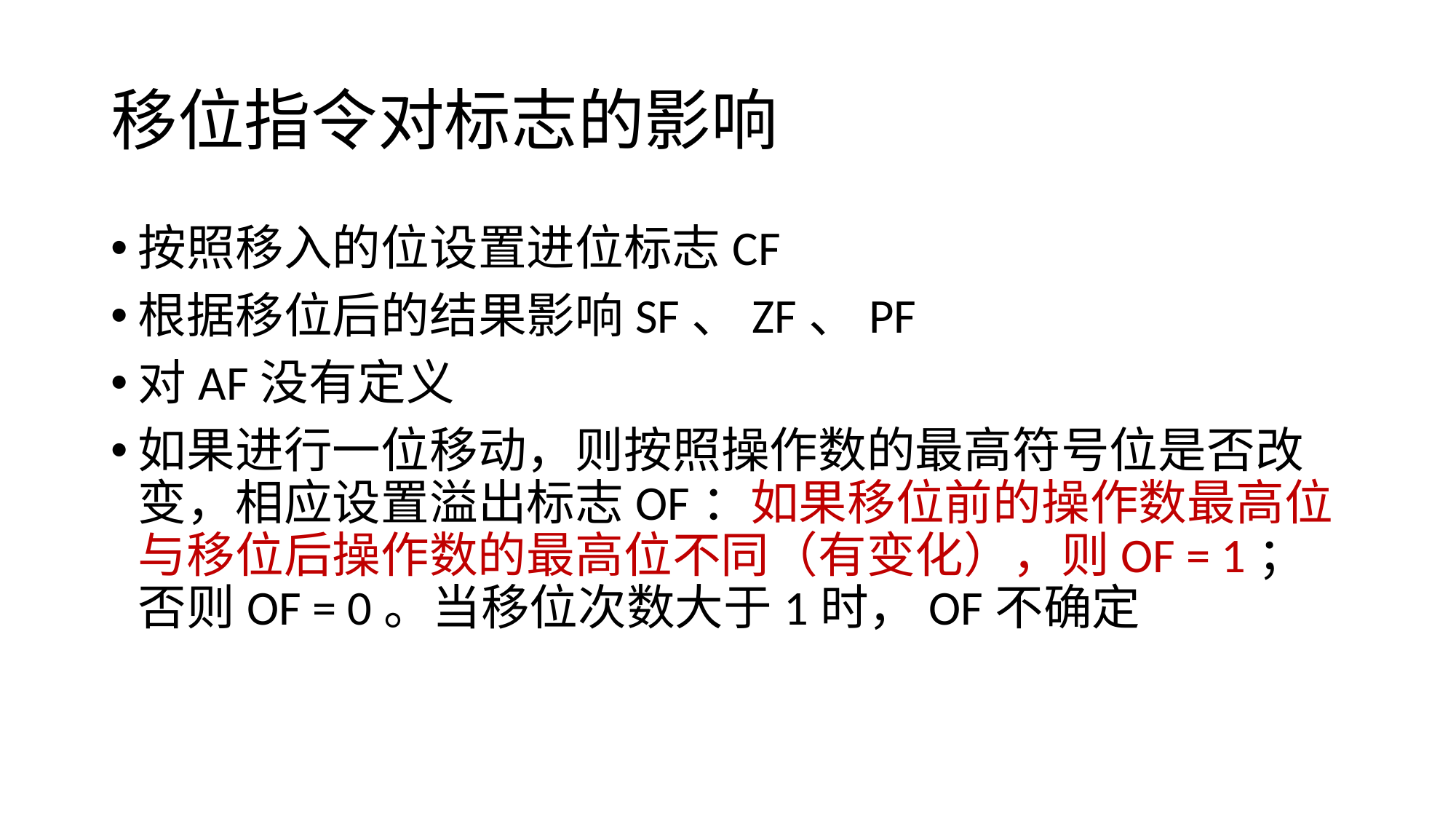

# 移位指令对标志的影响
按照移入的位设置进位标志CF
根据移位后的结果影响SF、ZF、PF
对AF没有定义
如果进行一位移动，则按照操作数的最高符号位是否改变，相应设置溢出标志OF：如果移位前的操作数最高位与移位后操作数的最高位不同（有变化），则OF = 1；否则OF = 0。当移位次数大于1时，OF不确定